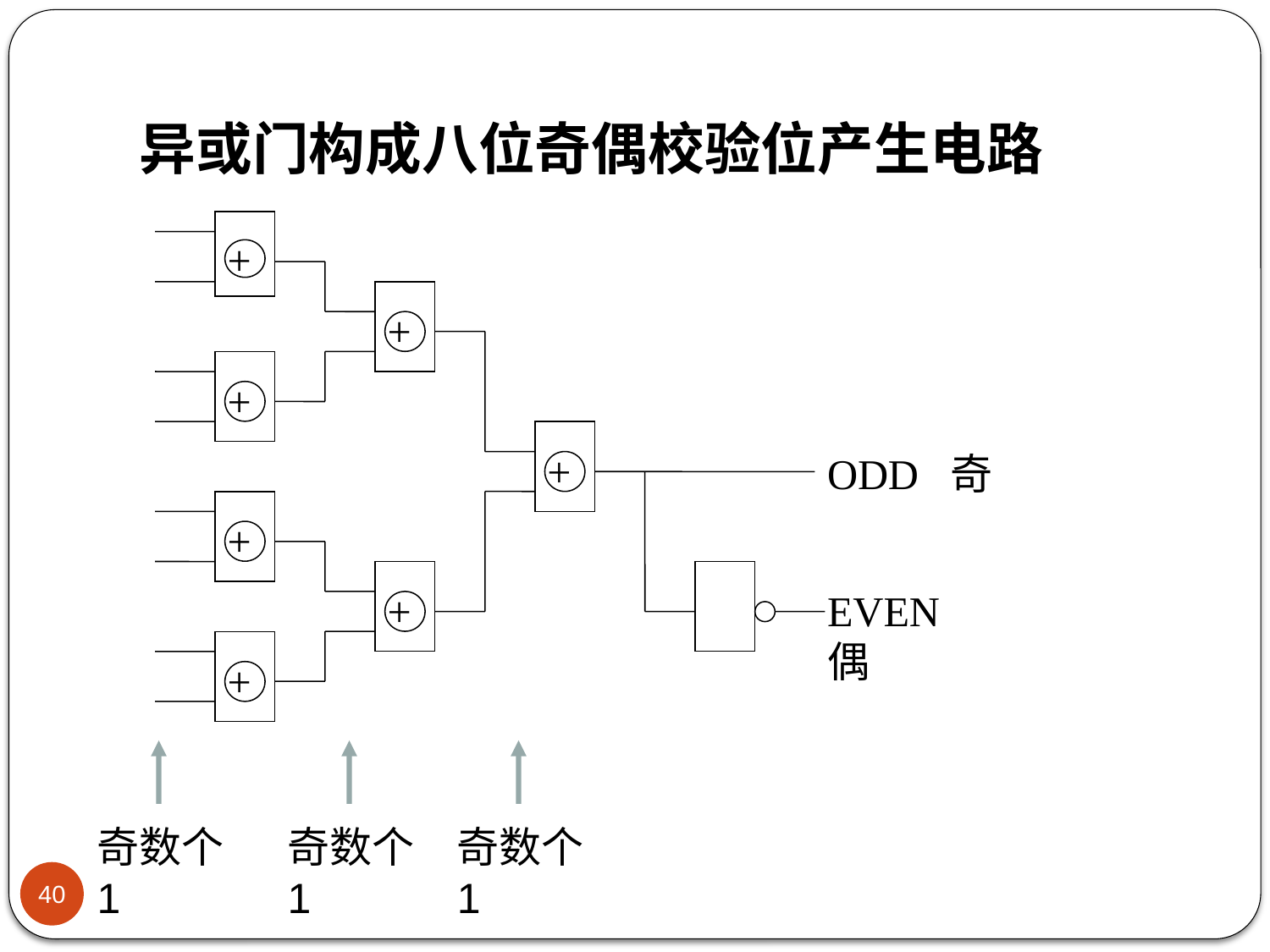

# 异或门构成八位奇偶校验位产生电路

+

+

+

+

ODD  奇

+

+

EVEN  偶

+

奇数个1

奇数个1

奇数个1
40